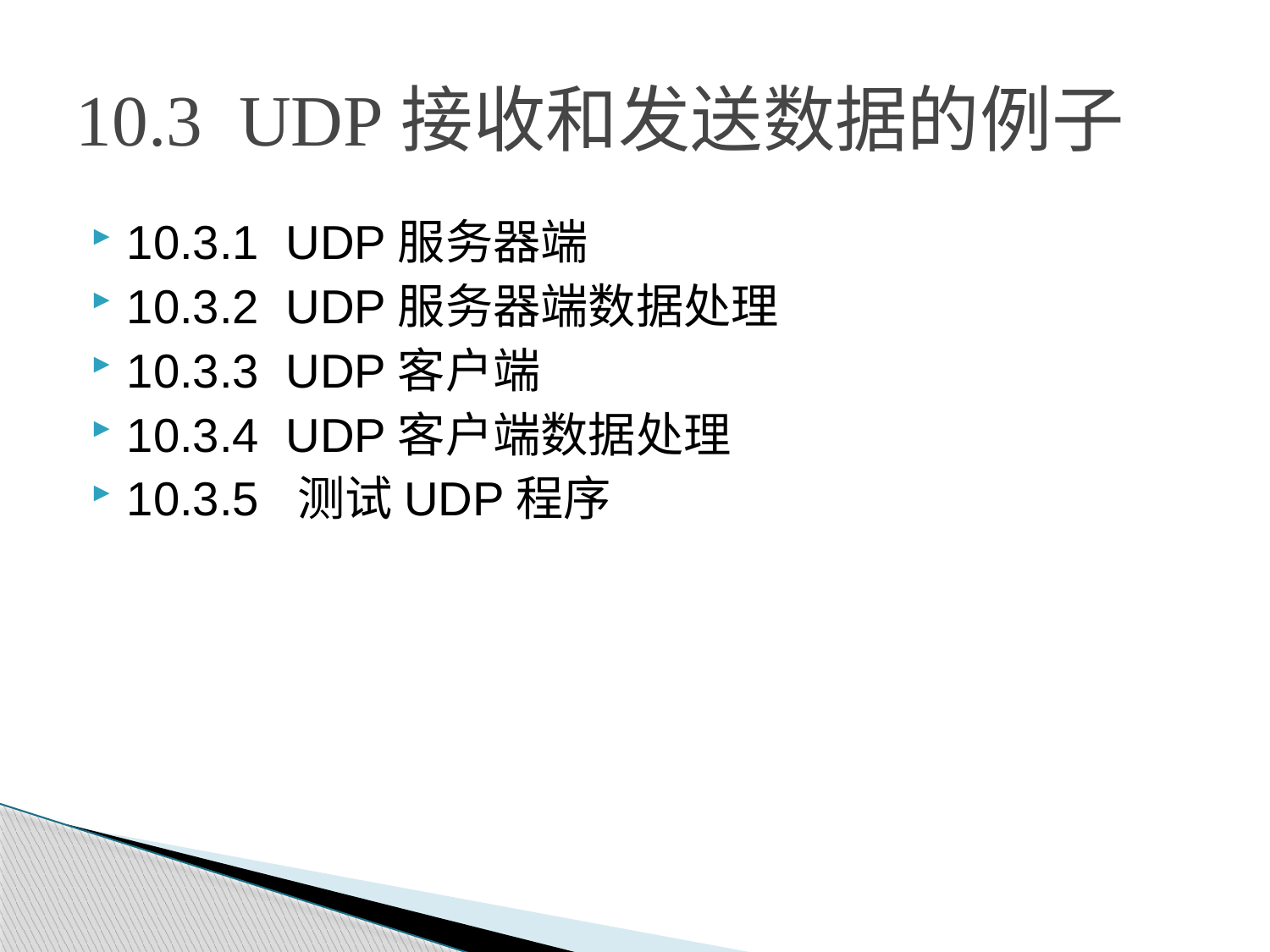

# 10.3  UDP接收和发送数据的例子
10.3.1  UDP服务器端
10.3.2  UDP服务器端数据处理
10.3.3  UDP客户端
10.3.4  UDP客户端数据处理
10.3.5  测试UDP程序